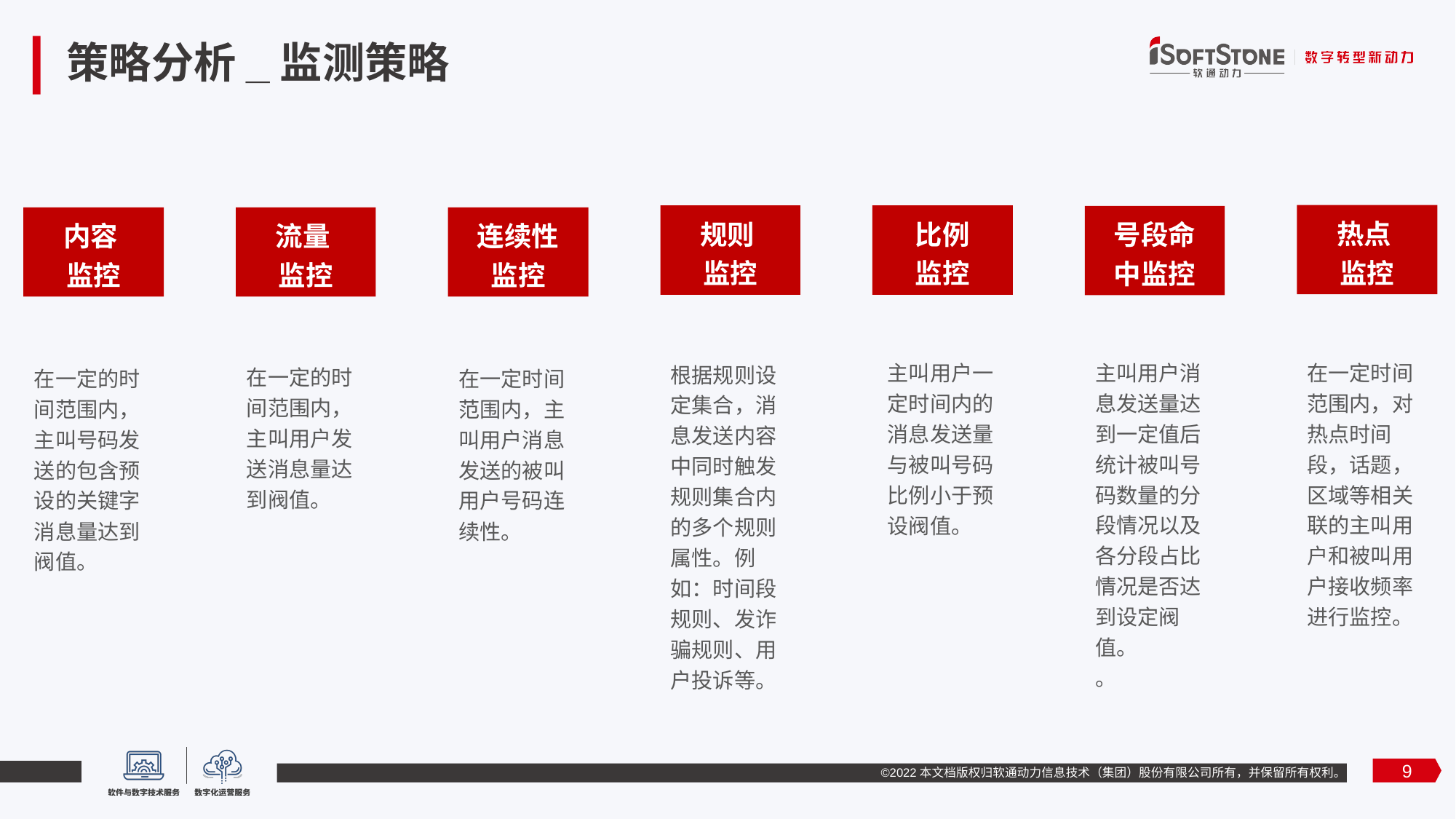

# 策略分析_监测策略
热点
监控
比例
监控
规则
监控
号段命
中监控
内容
监控
流量
监控
连续性
监控
主叫用户一定时间内的消息发送量与被叫号码比例小于预设阀值。
主叫用户消息发送量达到一定值后统计被叫号码数量的分段情况以及各分段占比情况是否达到设定阀值。
。
在一定时间范围内，对热点时间段，话题，区域等相关联的主叫用户和被叫用户接收频率进行监控。
根据规则设定集合，消息发送内容中同时触发规则集合内的多个规则属性。例如：时间段规则、发诈骗规则、用户投诉等。
在一定的时间范围内，主叫用户发送消息量达到阀值。
在一定的时间范围内，主叫号码发送的包含预设的关键字消息量达到阀值。
在一定时间范围内，主叫用户消息发送的被叫用户号码连续性。
9